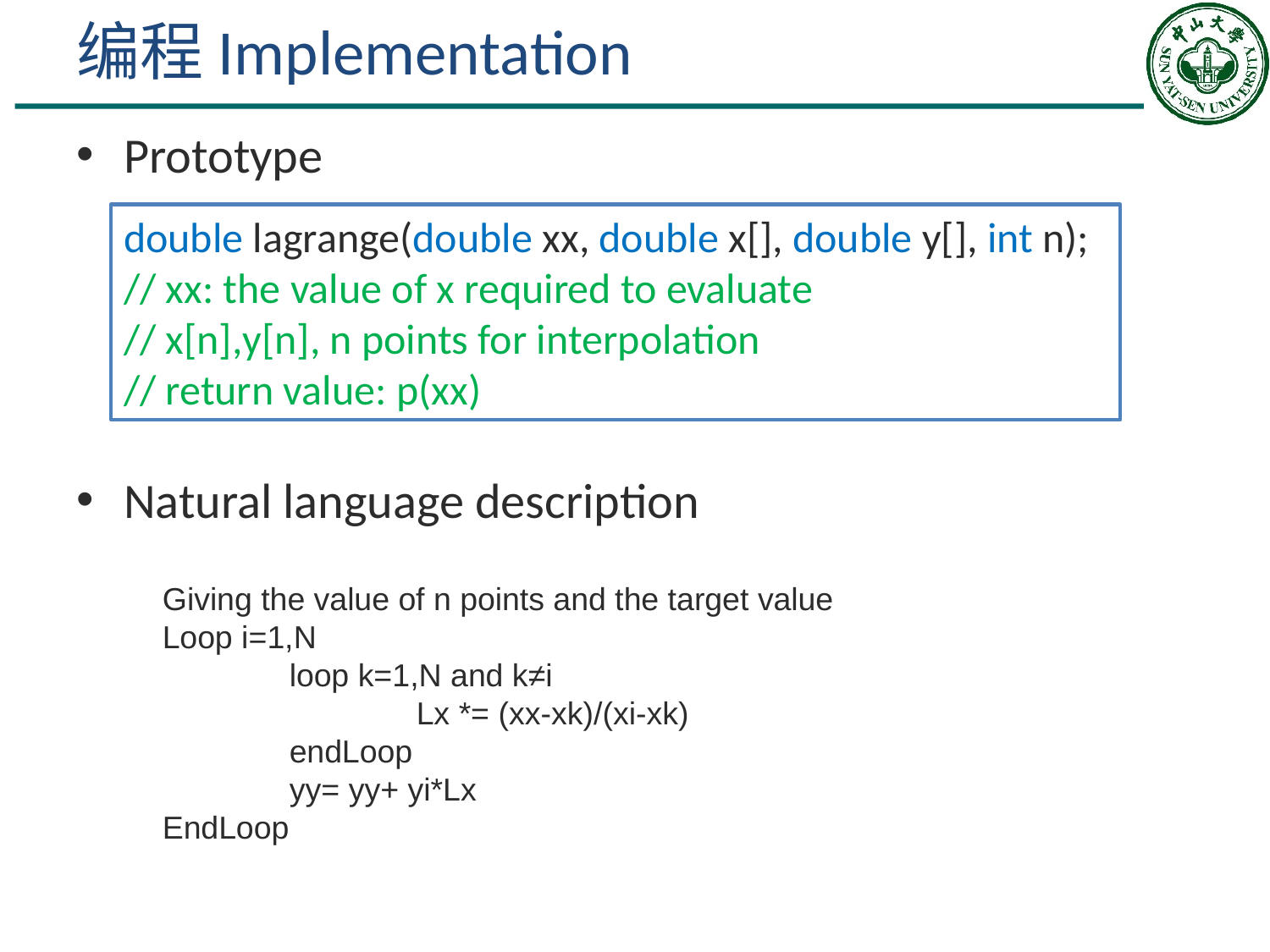

# 编程Implementation
Prototype

Natural language description
double lagrange(double xx, double x[], double y[], int n);
// xx: the value of x required to evaluate
// x[n],y[n], n points for interpolation
// return value: p(xx)
Giving the value of n points and the target value
Loop i=1,N
	loop k=1,N and k≠i
		Lx *= (xx-xk)/(xi-xk)
	endLoop
	yy= yy+ yi*Lx
EndLoop